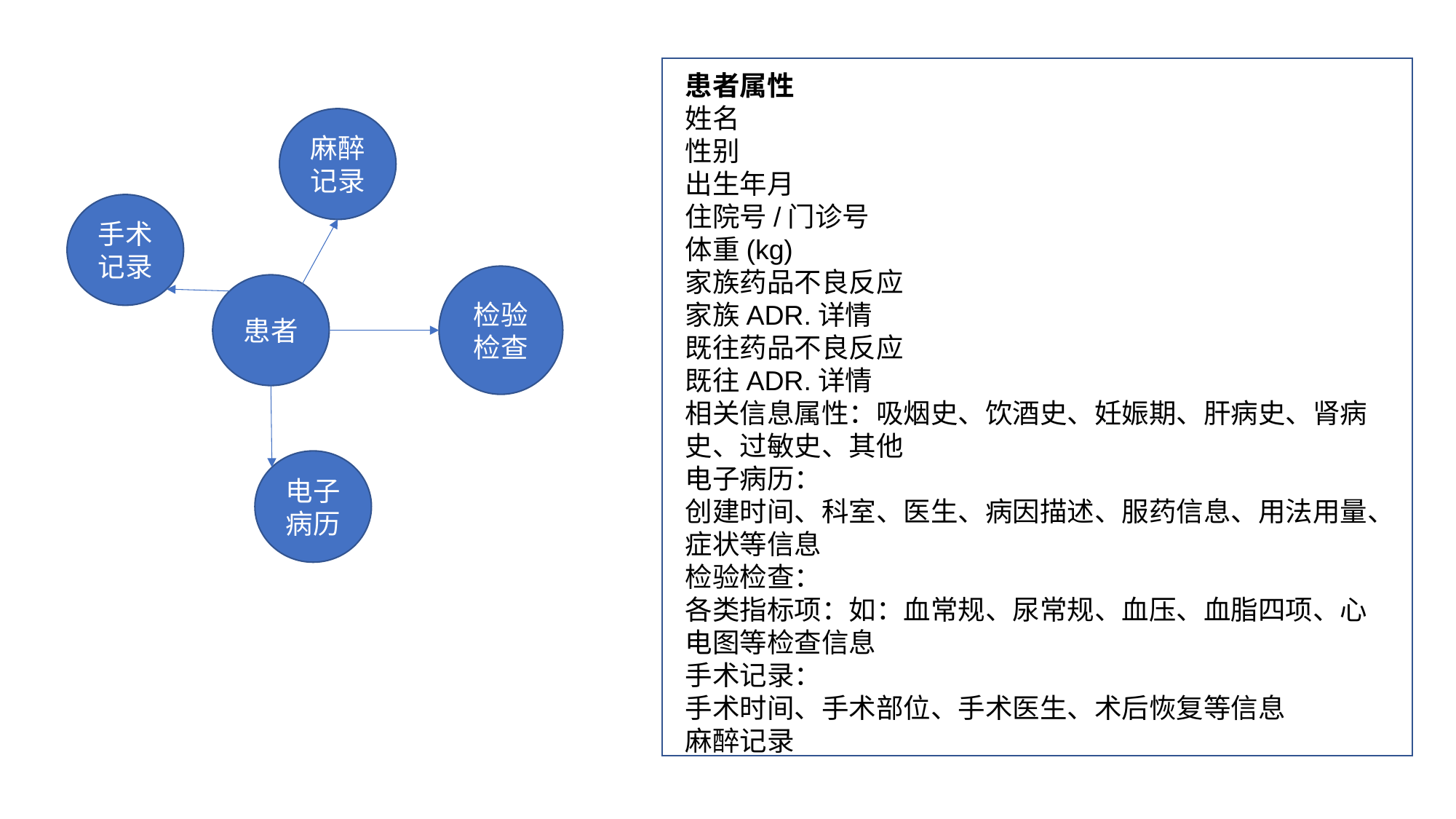

患者属性
姓名
性别
出生年月
住院号/门诊号
体重(kg)
家族药品不良反应
家族ADR.详情
既往药品不良反应
既往ADR.详情
相关信息属性：吸烟史、饮酒史、妊娠期、肝病史、肾病史、过敏史、其他
电子病历：
创建时间、科室、医生、病因描述、服药信息、用法用量、症状等信息
检验检查：
各类指标项：如：血常规、尿常规、血压、血脂四项、心电图等检查信息
手术记录：
手术时间、手术部位、手术医生、术后恢复等信息
麻醉记录

麻醉记录
手术记录
检验检查
患者
电子病历